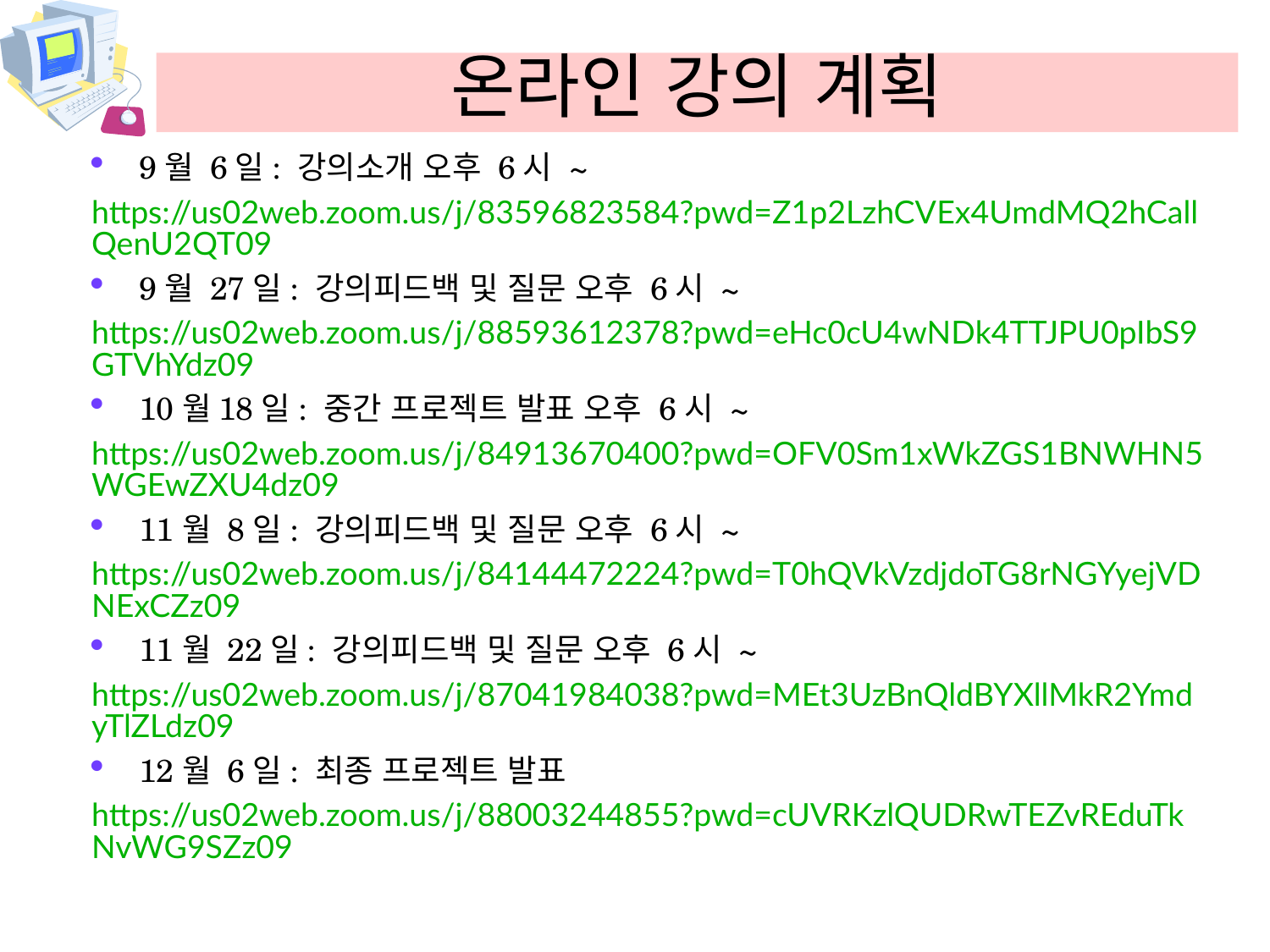

# 온라인 강의 계획
9월 6일: 강의소개 오후 6시 ~
https://us02web.zoom.us/j/83596823584?pwd=Z1p2LzhCVEx4UmdMQ2hCallQenU2QT09
9월 27일: 강의피드백 및 질문 오후 6시 ~
https://us02web.zoom.us/j/88593612378?pwd=eHc0cU4wNDk4TTJPU0pIbS9GTVhYdz09
10월18일: 중간 프로젝트 발표 오후 6시 ~
https://us02web.zoom.us/j/84913670400?pwd=OFV0Sm1xWkZGS1BNWHN5WGEwZXU4dz09
11월 8일: 강의피드백 및 질문 오후 6시 ~
https://us02web.zoom.us/j/84144472224?pwd=T0hQVkVzdjdoTG8rNGYyejVDNExCZz09
11월 22일: 강의피드백 및 질문 오후 6시 ~
https://us02web.zoom.us/j/87041984038?pwd=MEt3UzBnQldBYXllMkR2YmdyTlZLdz09
12월 6일: 최종 프로젝트 발표
https://us02web.zoom.us/j/88003244855?pwd=cUVRKzlQUDRwTEZvREduTkNvWG9SZz09